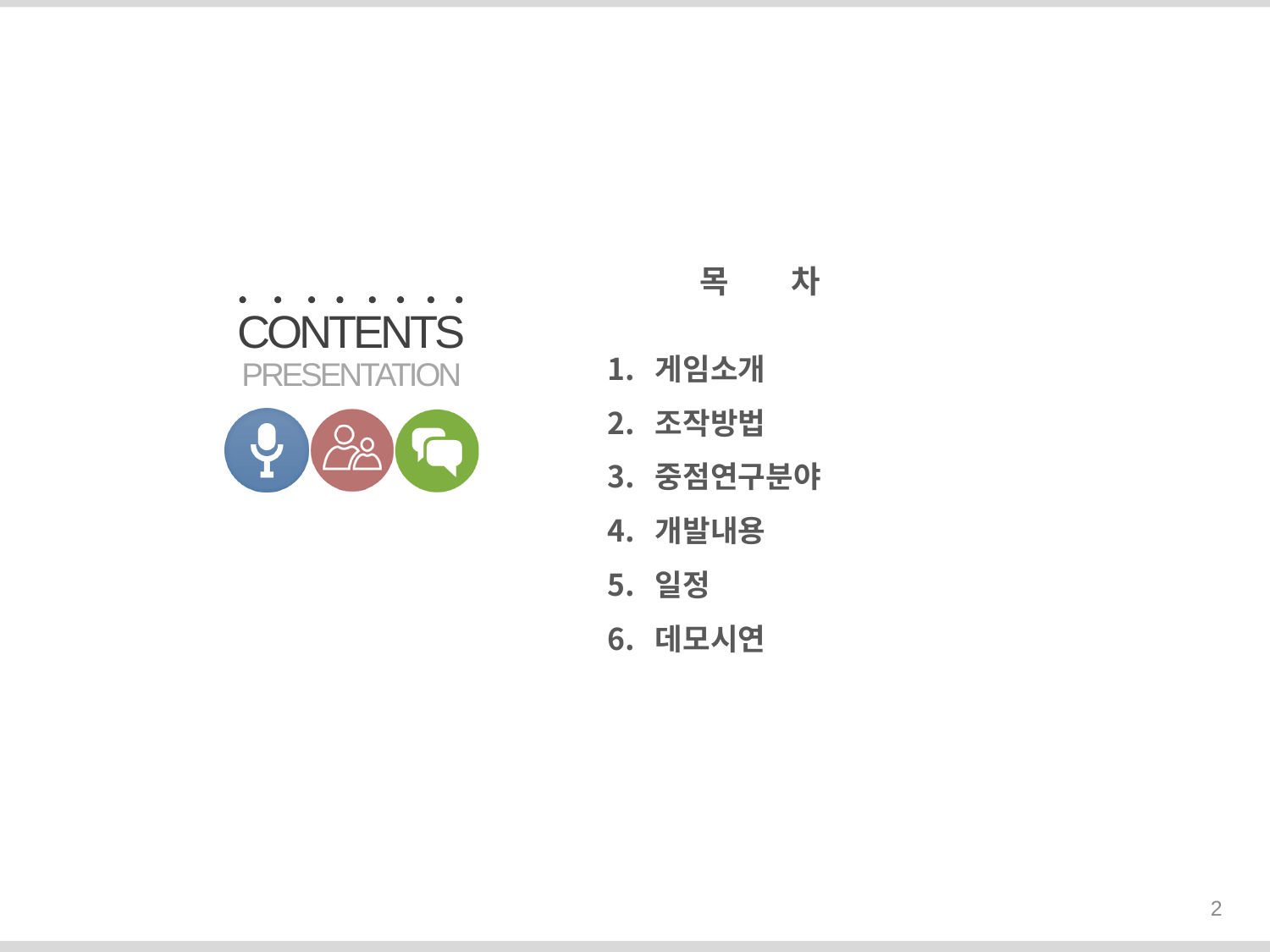

목       차
게임소개
조작방법
중점연구분야
개발내용
일정
데모시연

2